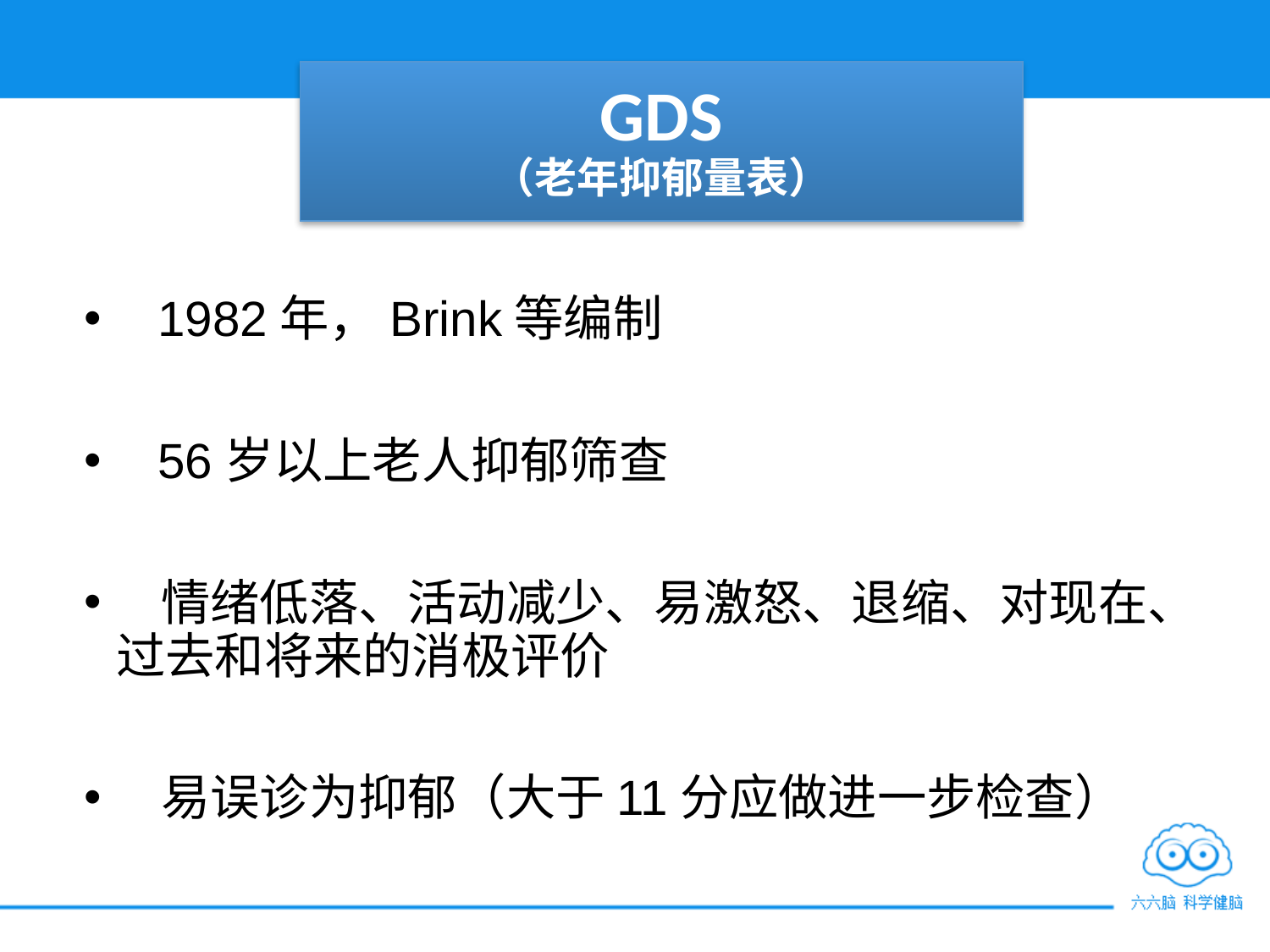

# GDS （老年抑郁量表）
   1982年，Brink等编制

   56岁以上老人抑郁筛查

   情绪低落、活动减少、易激怒、退缩、对现在、过去和将来的消极评价

   易误诊为抑郁（大于11分应做进一步检查）